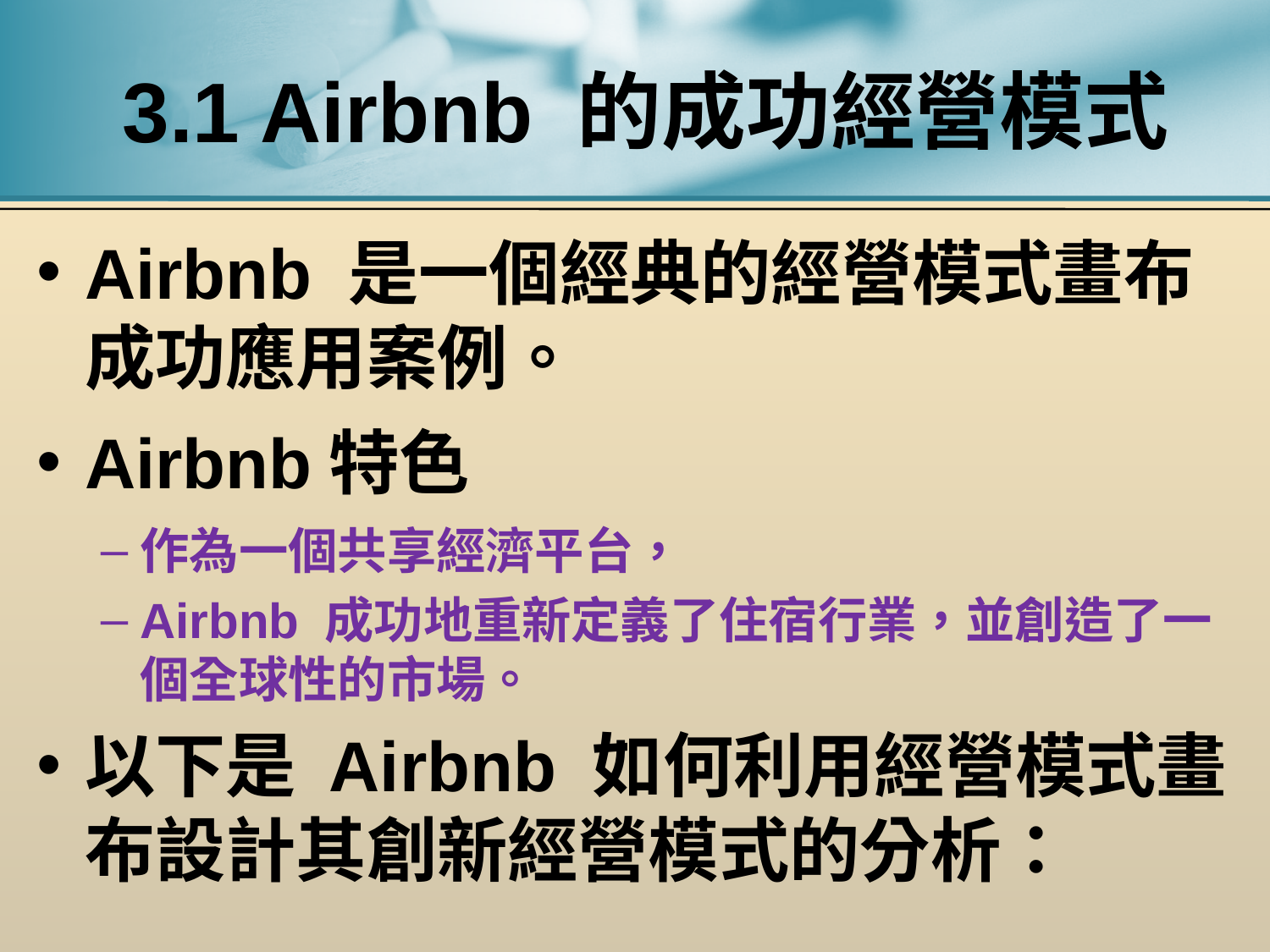

# 3.1 Airbnb 的成功經營模式
Airbnb 是一個經典的經營模式畫布成功應用案例。
Airbnb特色
作為一個共享經濟平台，
Airbnb 成功地重新定義了住宿行業，並創造了一個全球性的市場。
以下是 Airbnb 如何利用經營模式畫布設計其創新經營模式的分析：